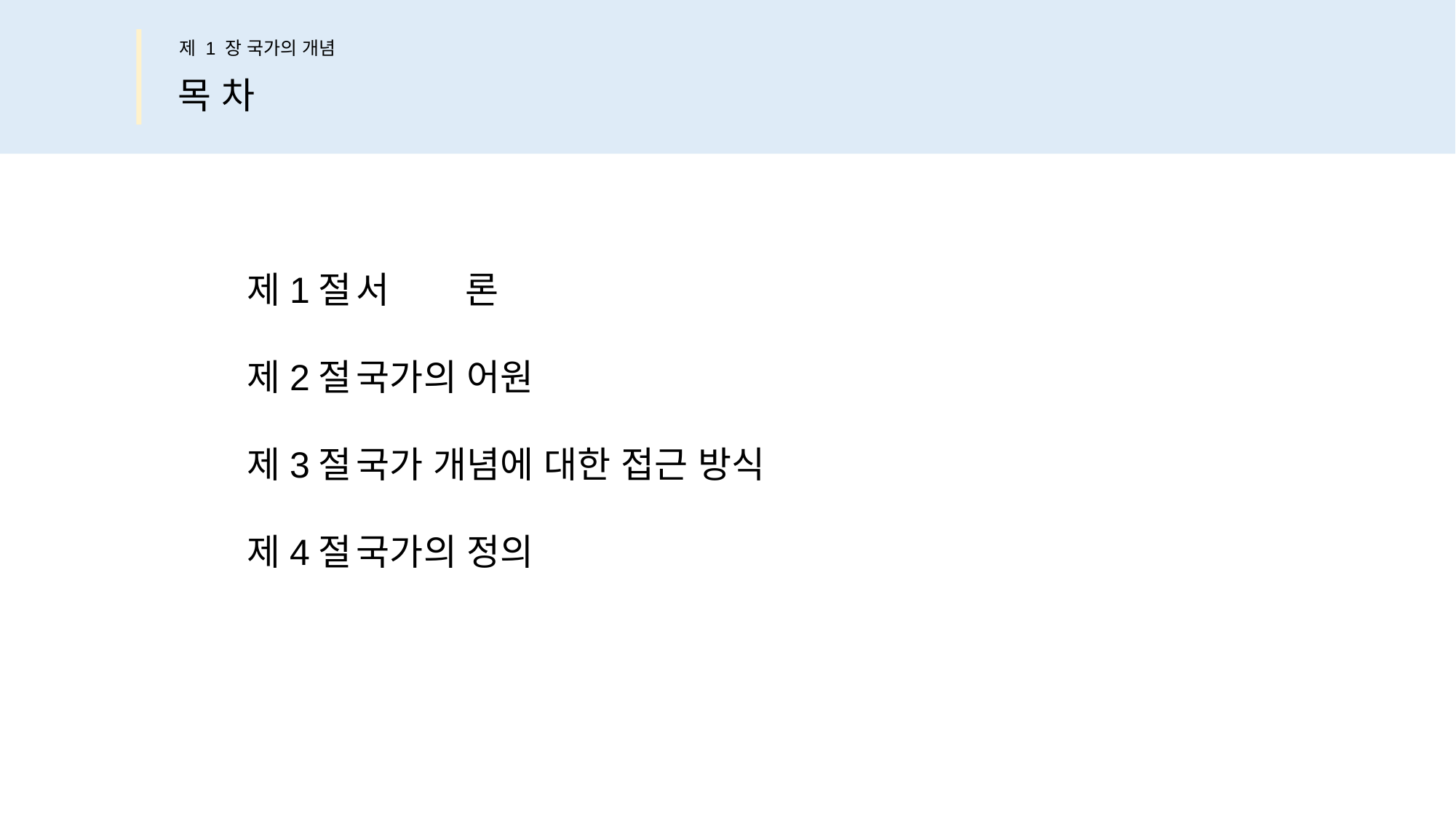

제 1 장 국가의 개념
목 차
제1절	서	론
제2절	국가의 어원
제3절	국가 개념에 대한 접근 방식
제4절	국가의 정의